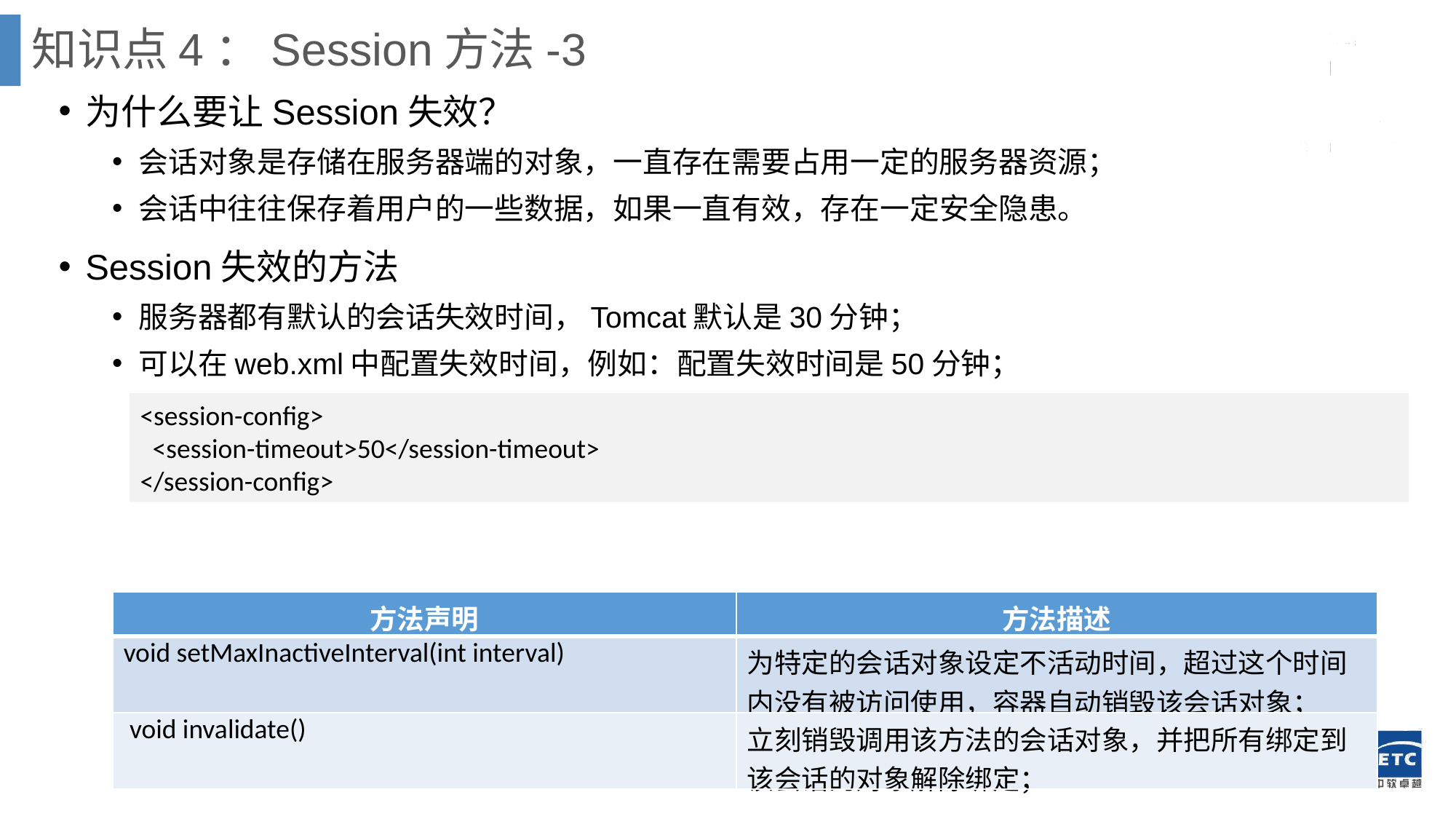

# 知识点4：Session方法-3
为什么要让Session失效？
会话对象是存储在服务器端的对象，一直存在需要占用一定的服务器资源；
会话中往往保存着用户的一些数据，如果一直有效，存在一定安全隐患。
Session失效的方法
服务器都有默认的会话失效时间，Tomcat默认是30分钟；
可以在web.xml中配置失效时间，例如：配置失效时间是50分钟；

调用HttpSession接口中的两个方法，可以对指定的会话对象进行销毁；
<session-config>
  <session-timeout>50</session-timeout>
</session-config>
| 方法声明 | 方法描述 |
| --- | --- |
| void setMaxInactiveInterval(int interval) | 为特定的会话对象设定不活动时间，超过这个时间内没有被访问使用，容器自动销毁该会话对象； |
| void invalidate() | 立刻销毁调用该方法的会话对象，并把所有绑定到该会话的对象解除绑定； |